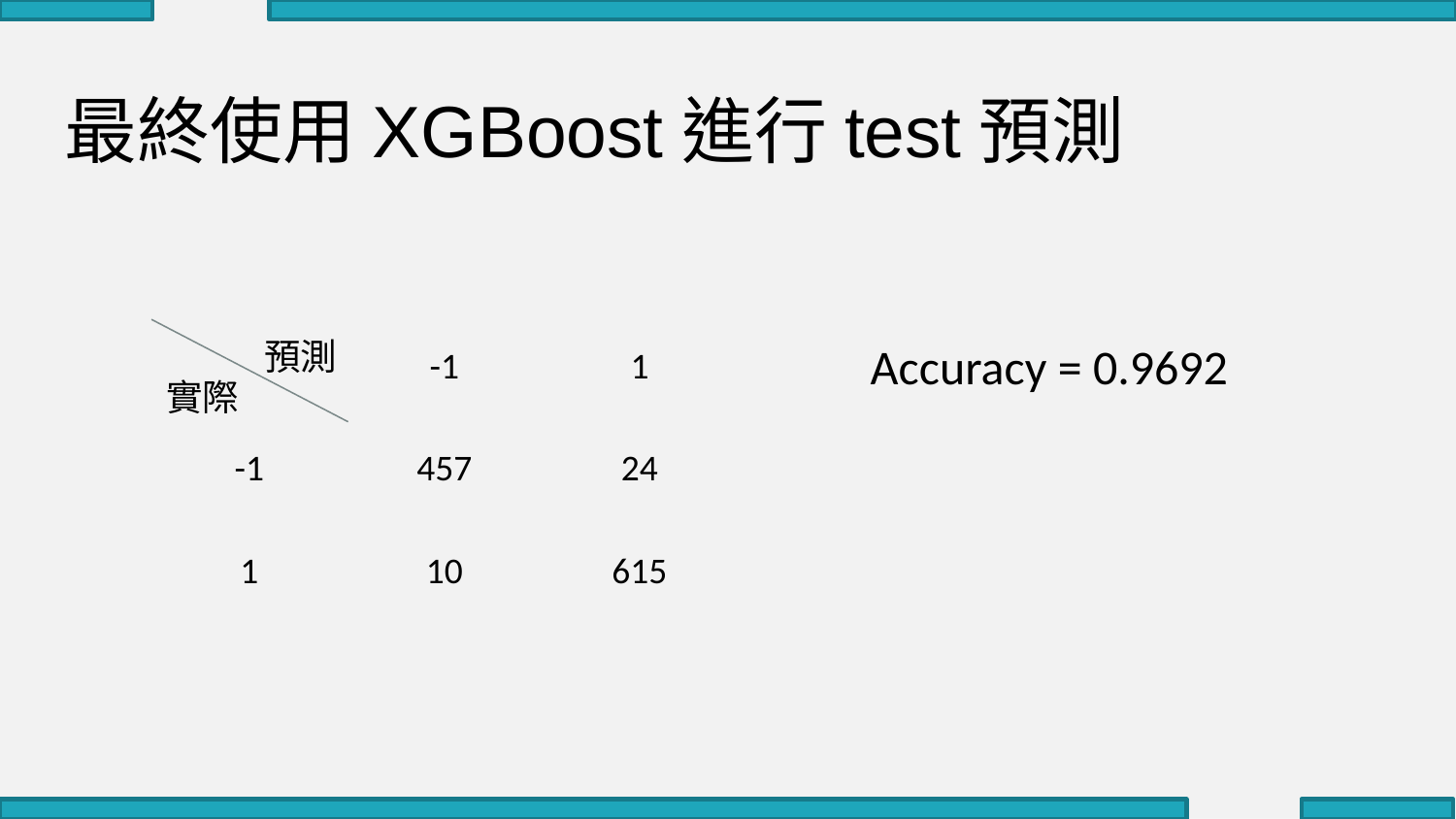

最終使用XGBoost進行test預測
|  | -1 | 1 |
| --- | --- | --- |
| -1 | 457 | 24 |
| 1 | 10 | 615 |
預測
Accuracy = 0.9692
實際